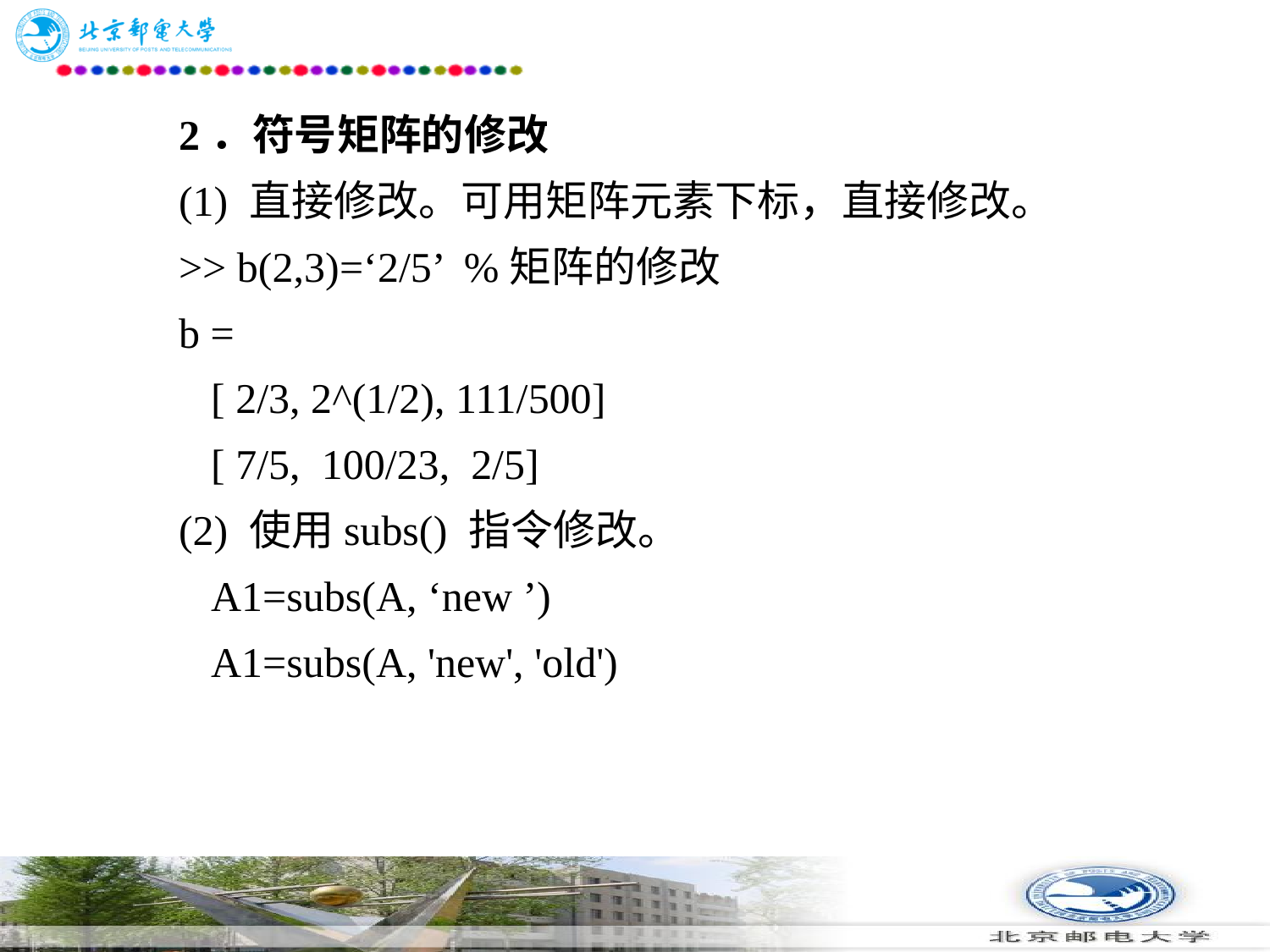

# 2．符号矩阵的修改 　　(1) 直接修改。可用矩阵元素下标，直接修改。 　　>> b(2,3)=‘2/5’  %矩阵的修改 　　b = 　　	[ 2/3, 2^(1/2), 111/500] 　　	[ 7/5,  100/23,  2/5] 　　(2) 使用subs() 指令修改。 　　	A1=subs(A, ‘new ’) 　　	A1=subs(A, 'new', 'old')